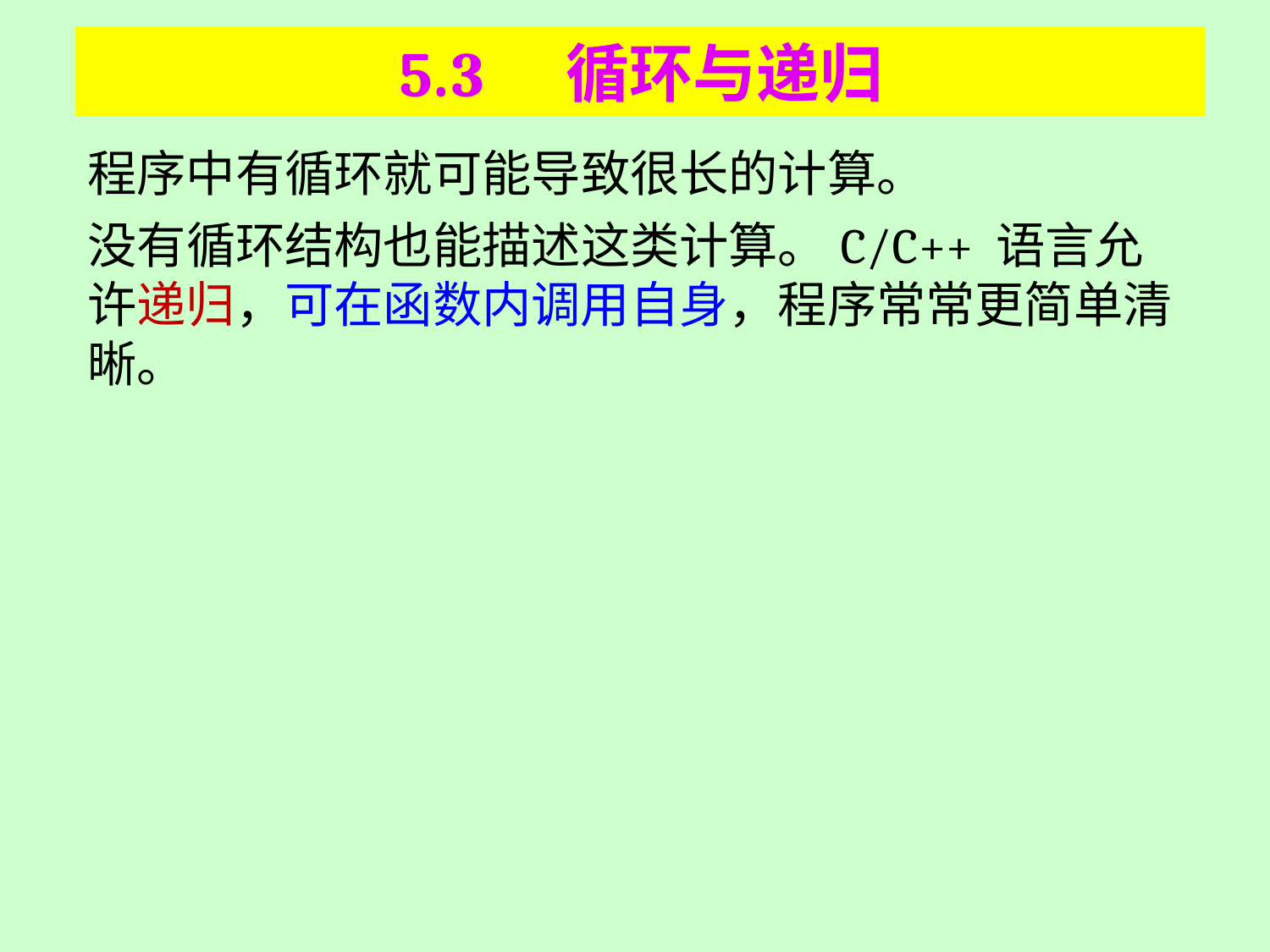

5.3　循环与递归
程序中有循环就可能导致很长的计算。
没有循环结构也能描述这类计算。C/C++ 语言允许递归，可在函数内调用自身，程序常常更简单清晰。
85